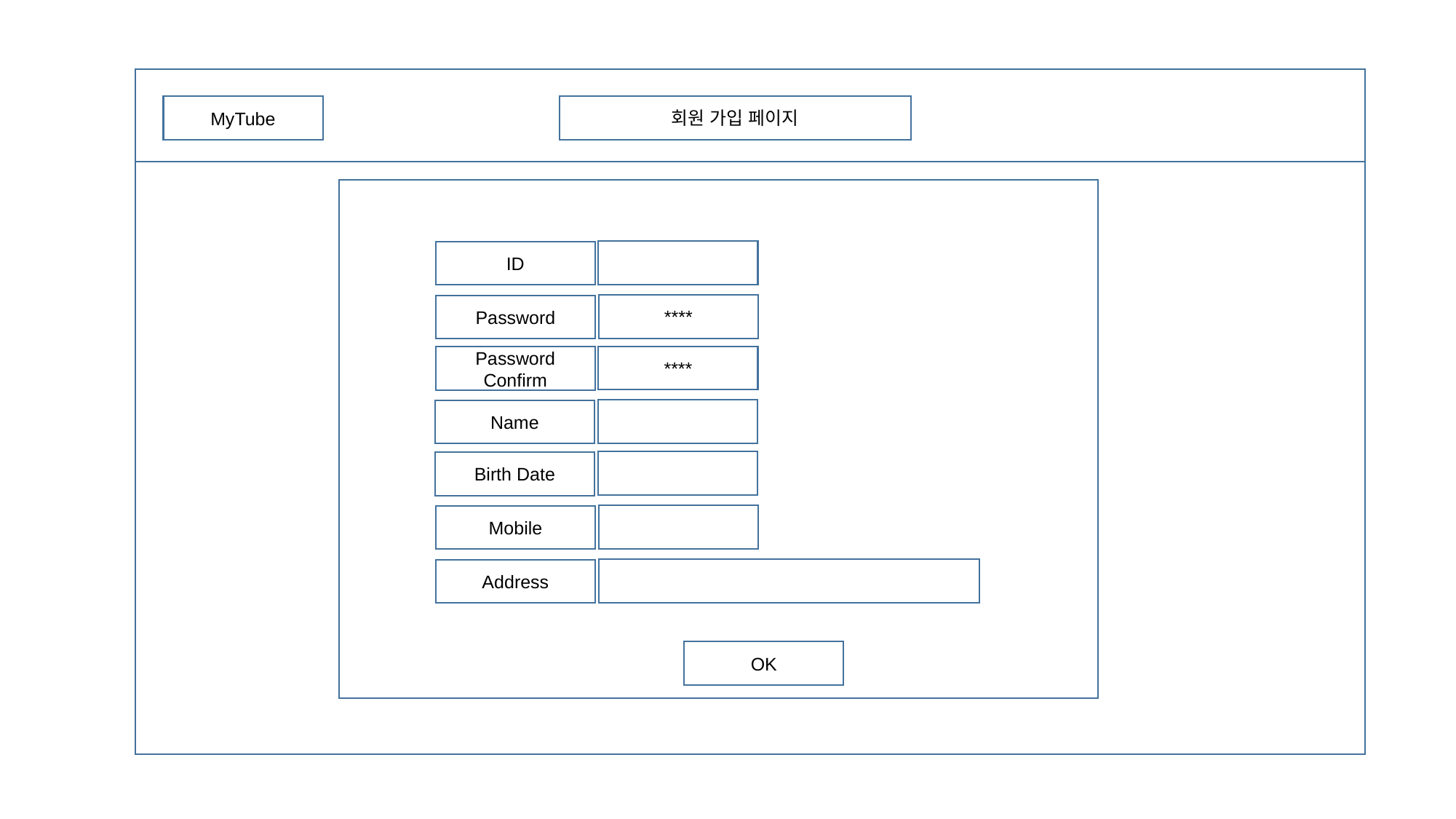

회원 가입 페이지
MyTube

ID
****
Password
****
Password Confirm

Name

Birth Date

Mobile

Address
OK